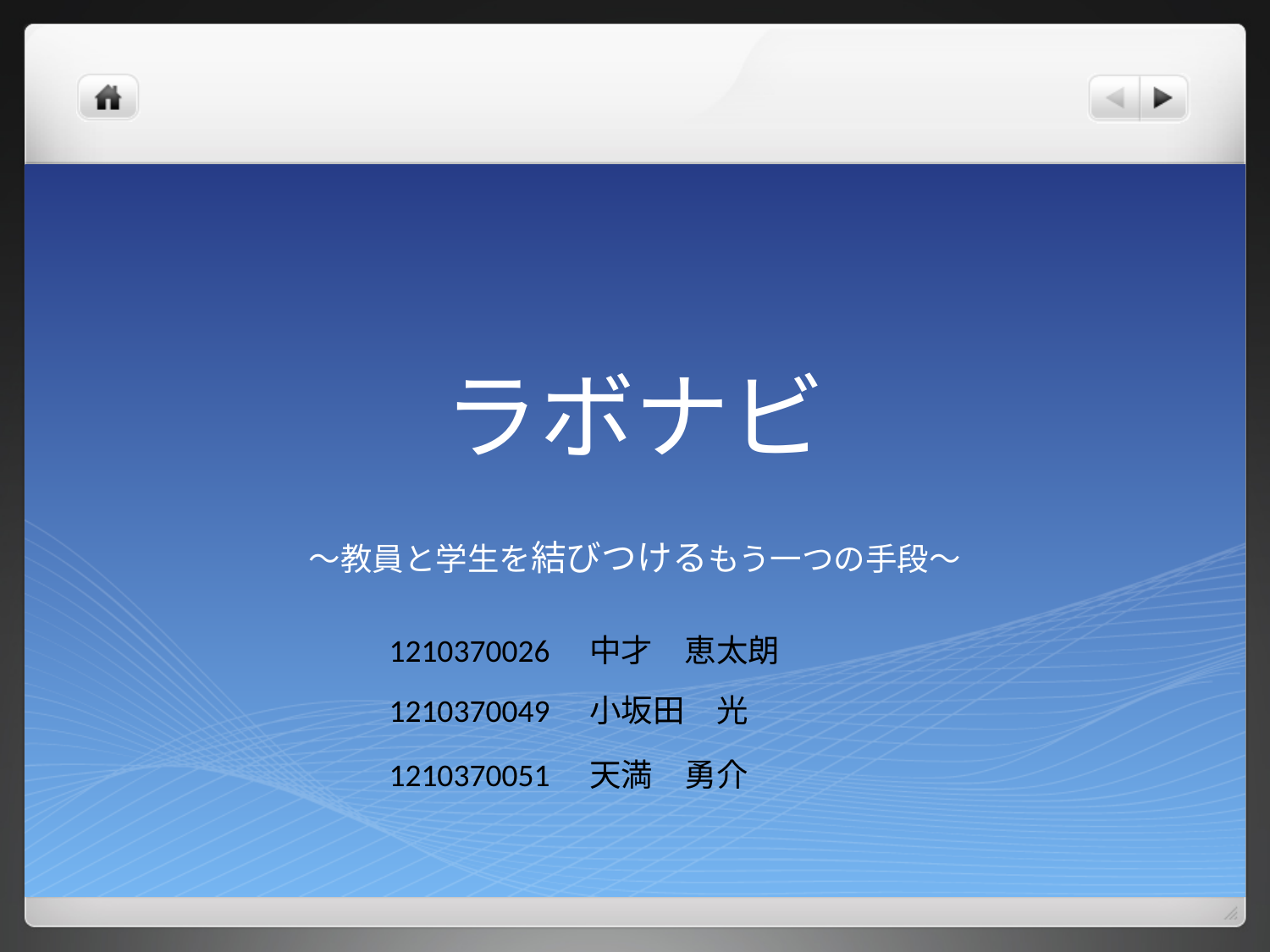

# ラボナビ
〜教員と学生を結びつけるもう一つの手段〜
1210370026　中才　恵太朗
1210370049　小坂田　光
1210370051　天満　勇介